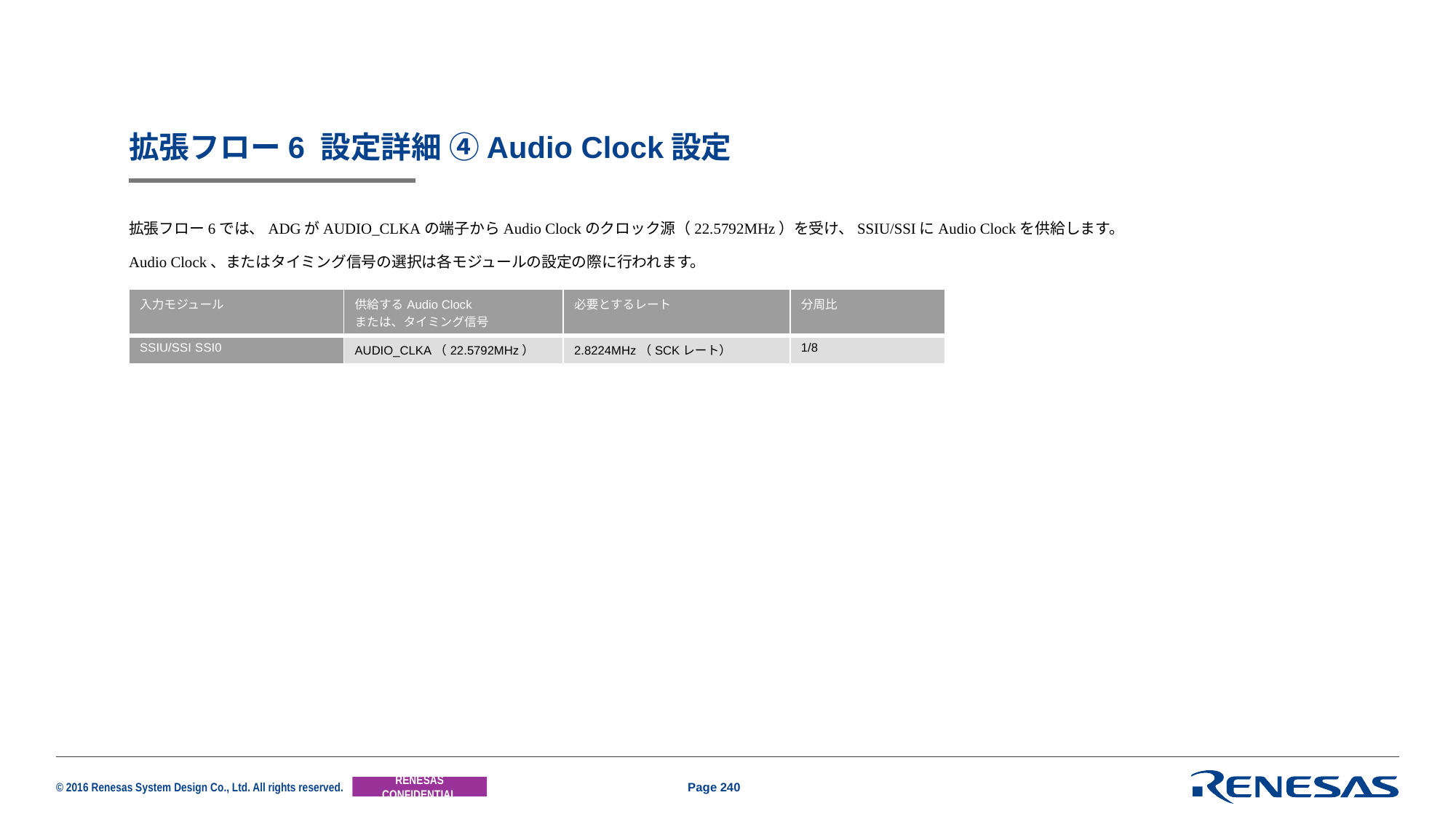

# 拡張フロー6 設定詳細 ④Audio Clock設定
拡張フロー6では、ADGがAUDIO_CLKAの端子からAudio Clockのクロック源（22.5792MHz）を受け、SSIU/SSIにAudio Clockを供給します。
Audio Clock、またはタイミング信号の選択は各モジュールの設定の際に行われます。
| 入力モジュール | 供給するAudio Clock または、タイミング信号 | 必要とするレート | 分周比 |
| --- | --- | --- | --- |
| SSIU/SSI SSI0 | AUDIO\_CLKA（22.5792MHz） | 2.8224MHz（SCKレート） | 1/8 |
Page 240